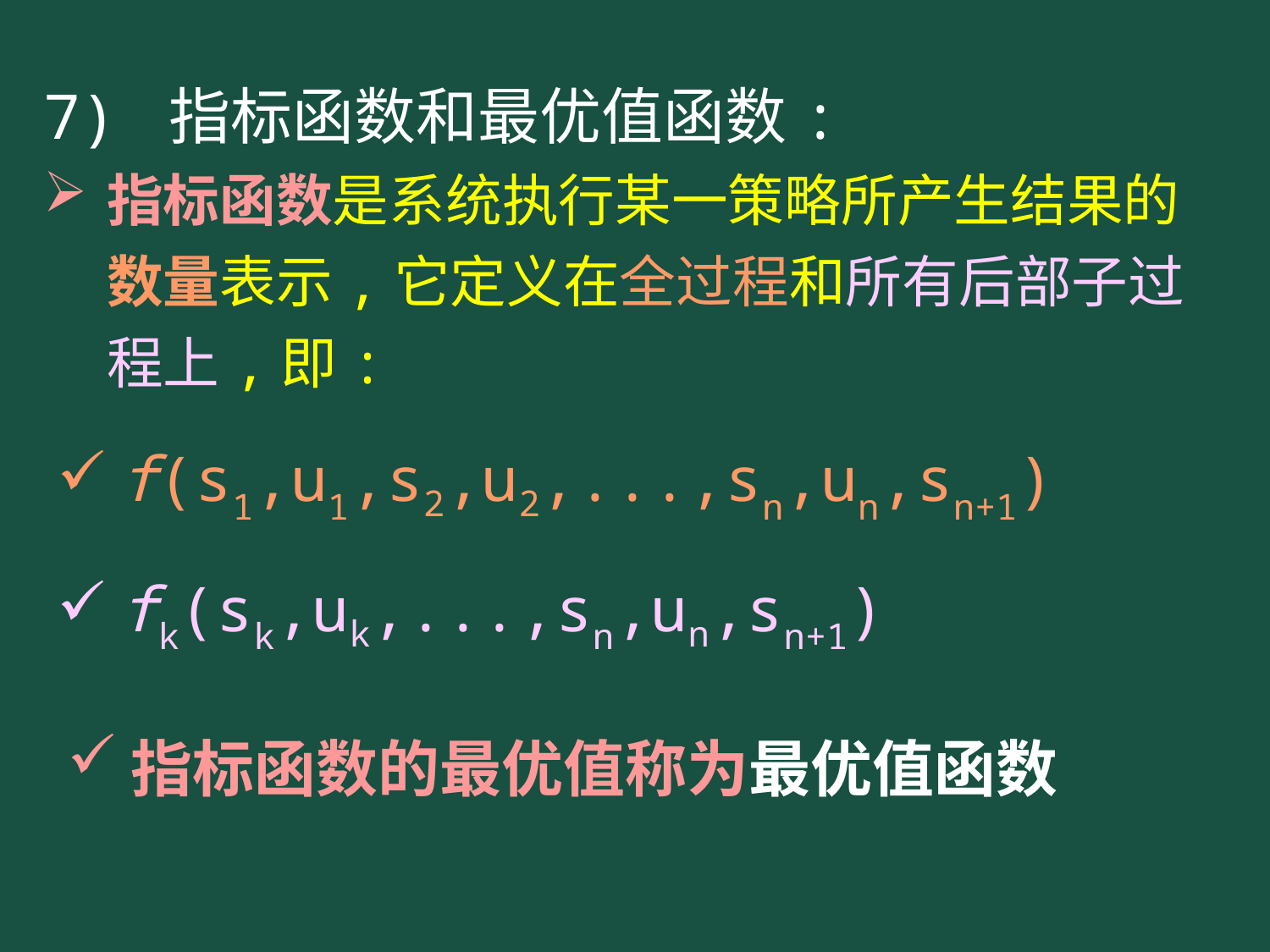

7) 指标函数和最优值函数:
指标函数是系统执行某一策略所产生结果的数量表示,它定义在全过程和所有后部子过程上,即:
f(s1,u1,s2,u2,...,sn,un,sn+1)
fk(sk,uk,...,sn,un,sn+1)
指标函数的最优值称为最优值函数